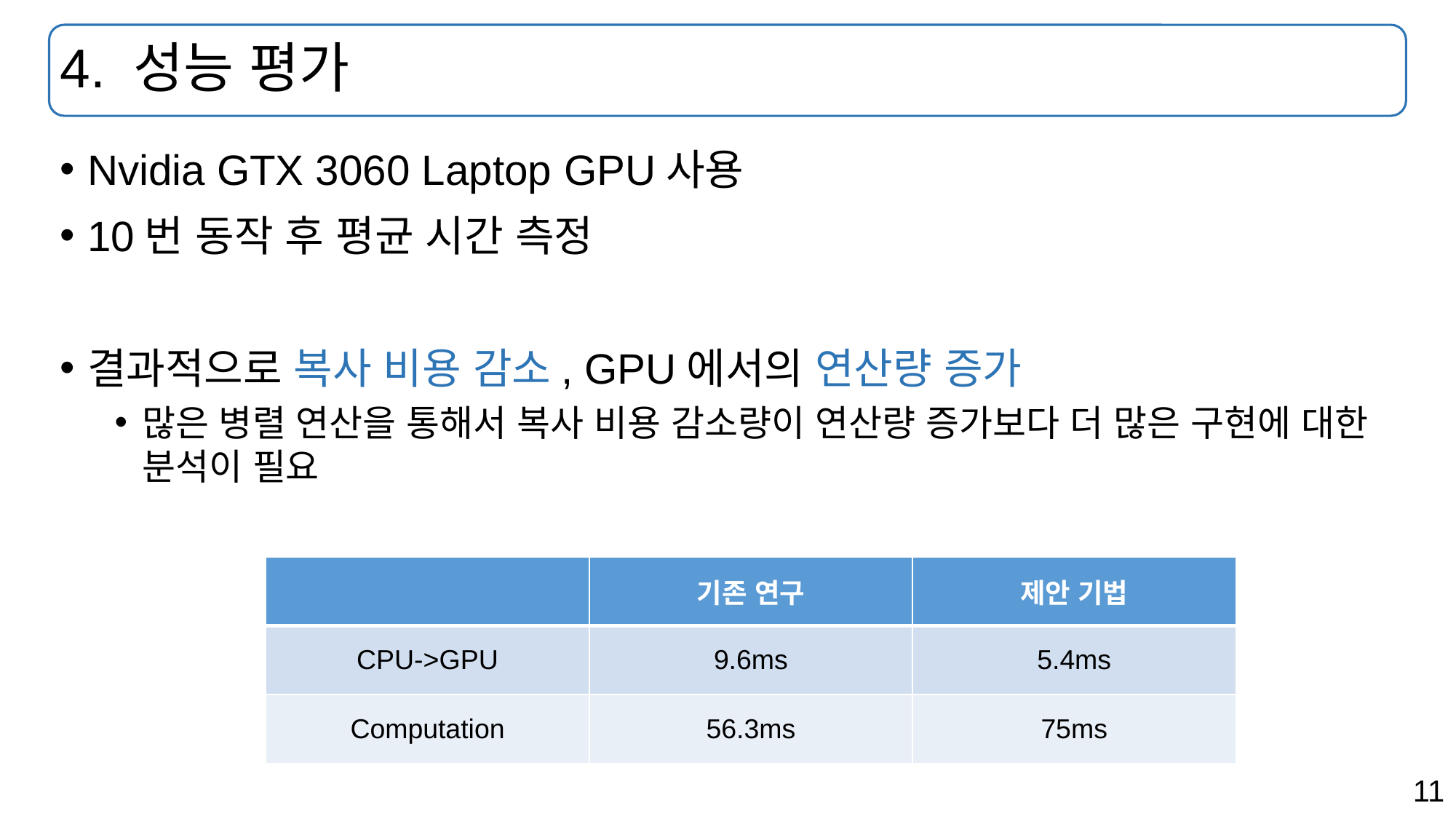

# 4. 성능 평가
Nvidia GTX 3060 Laptop GPU사용
10번 동작 후 평균 시간 측정

결과적으로 복사 비용 감소, GPU에서의 연산량 증가
많은 병렬 연산을 통해서 복사 비용 감소량이 연산량 증가보다 더 많은 구현에 대한 분석이 필요

|  | 기존 연구 | 제안 기법 |
| --- | --- | --- |
| CPU->GPU | 9.6ms | 5.4ms |
| Computation | 56.3ms | 75ms |